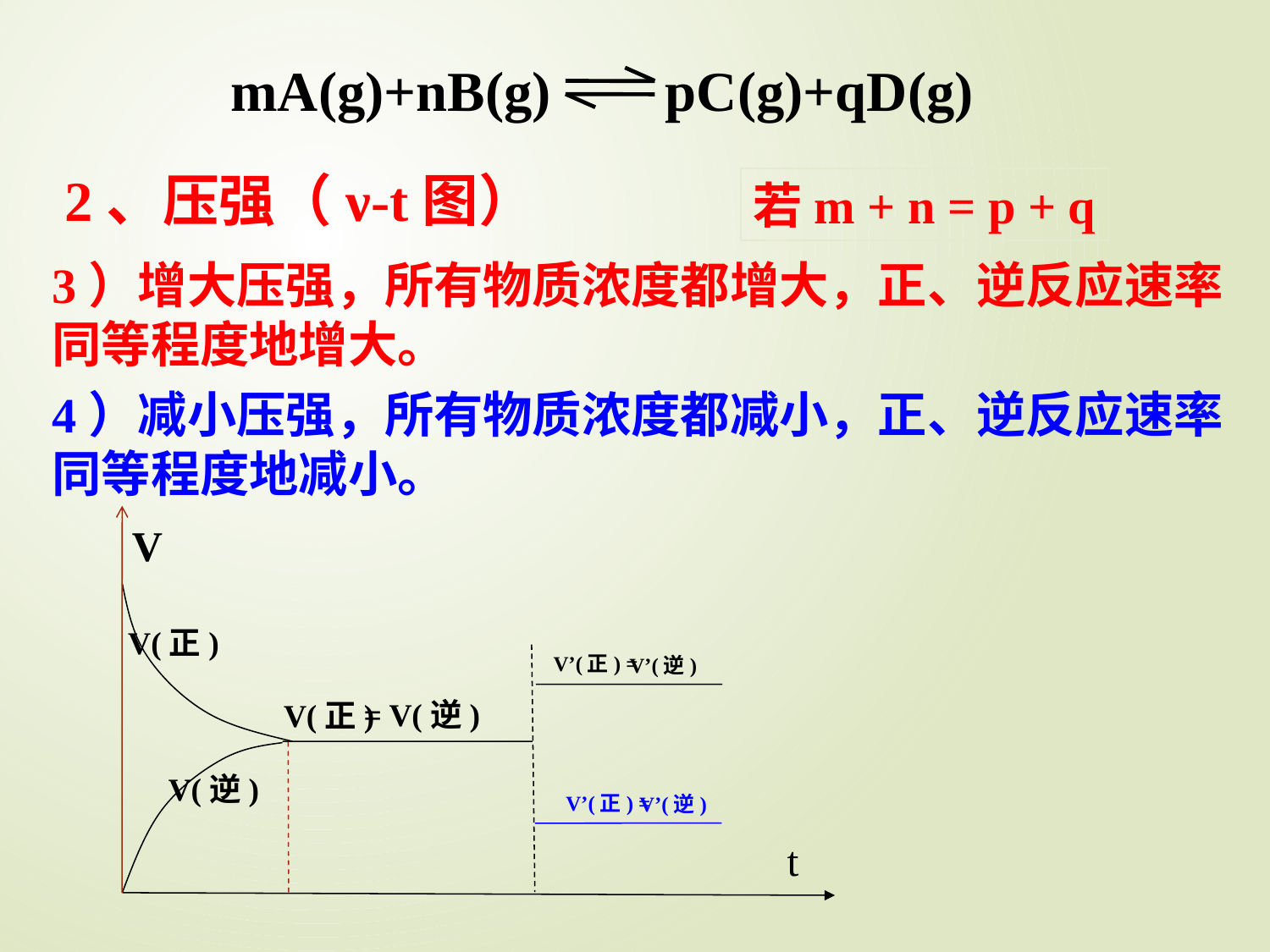

mA(g)+nB(g)        pC(g)+qD(g)
2、压强（ν-t图）
若m + n = p + q
3）增大压强，所有物质浓度都增大，正、逆反应速率同等程度地增大。
4）减小压强，所有物质浓度都减小，正、逆反应速率同等程度地减小。
V

V(正)
= V(逆)
V(正)

V(逆)

t
V’(正) =

V’(逆)

V’(正) =
V’(逆)